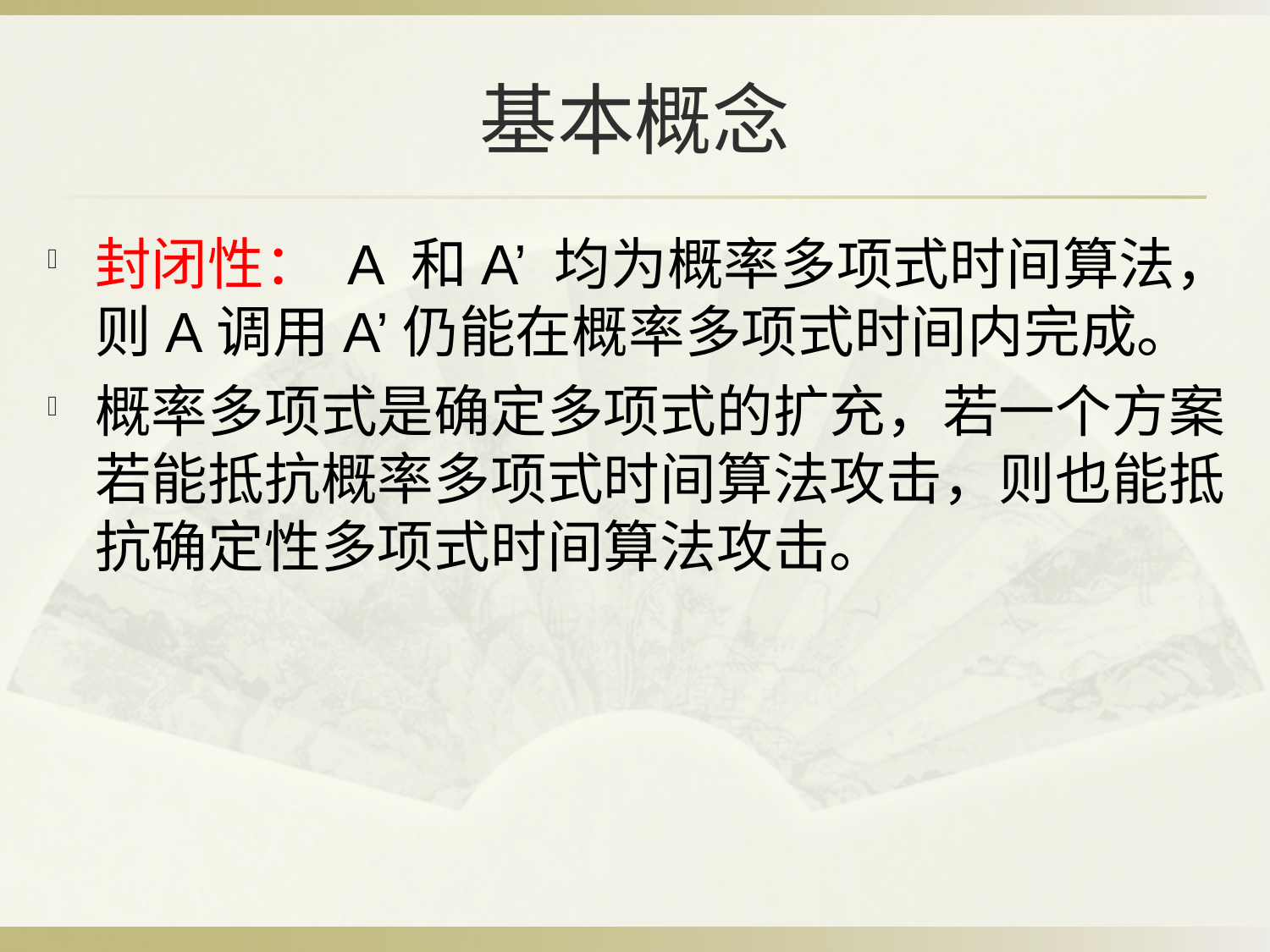

# 基本概念
封闭性： A 和A’ 均为概率多项式时间算法，则A调用A’仍能在概率多项式时间内完成。
概率多项式是确定多项式的扩充，若一个方案若能抵抗概率多项式时间算法攻击，则也能抵抗确定性多项式时间算法攻击。